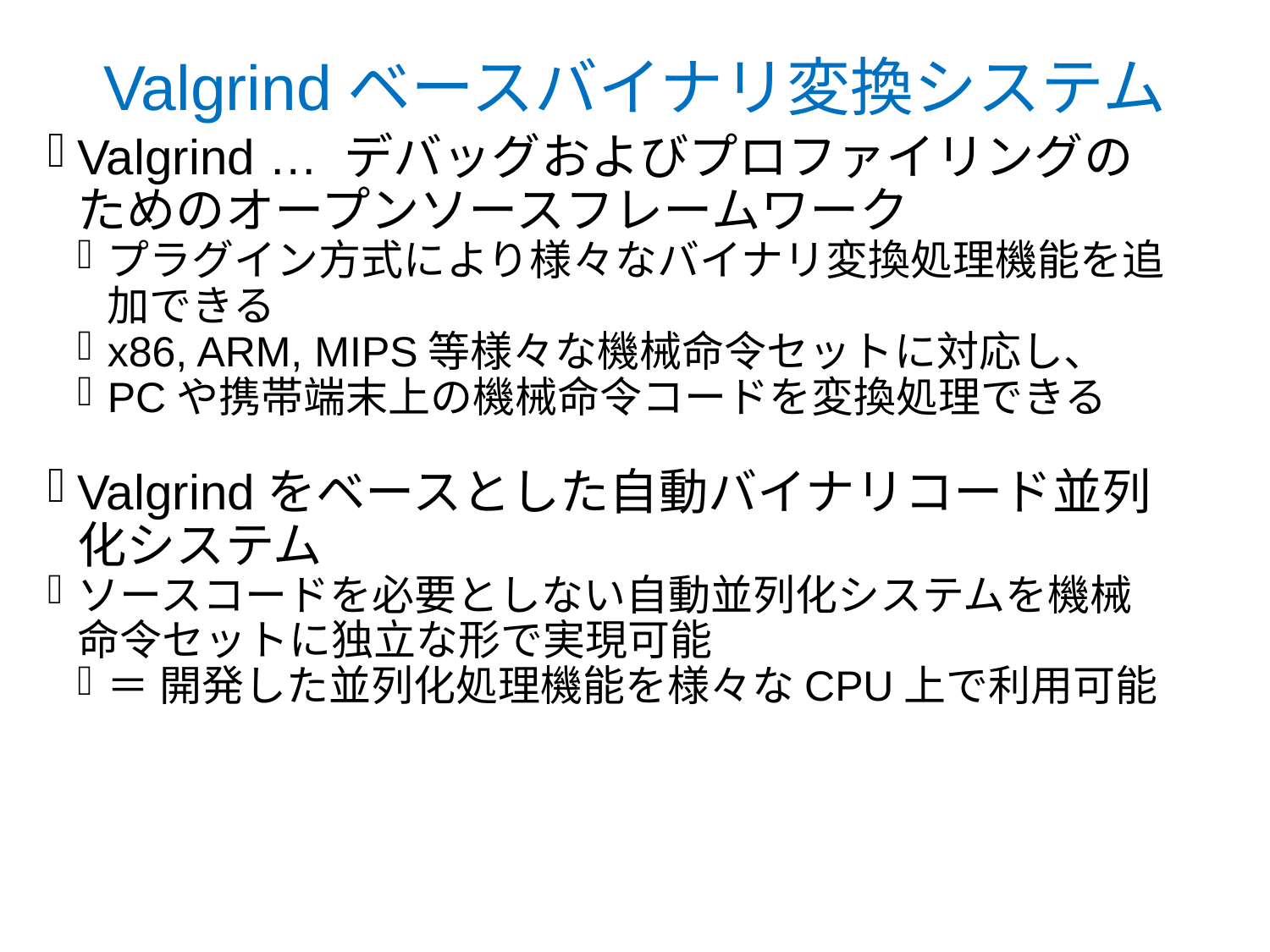

Valgrindベースバイナリ変換システム
Valgrind … デバッグおよびプロファイリングのためのオープンソースフレームワーク
プラグイン方式により様々なバイナリ変換処理機能を追加できる
x86, ARM, MIPS等様々な機械命令セットに対応し、
PCや携帯端末上の機械命令コードを変換処理できる

Valgrindをベースとした自動バイナリコード並列化システム
ソースコードを必要としない自動並列化システムを機械命令セットに独立な形で実現可能
＝ 開発した並列化処理機能を様々なCPU上で利用可能